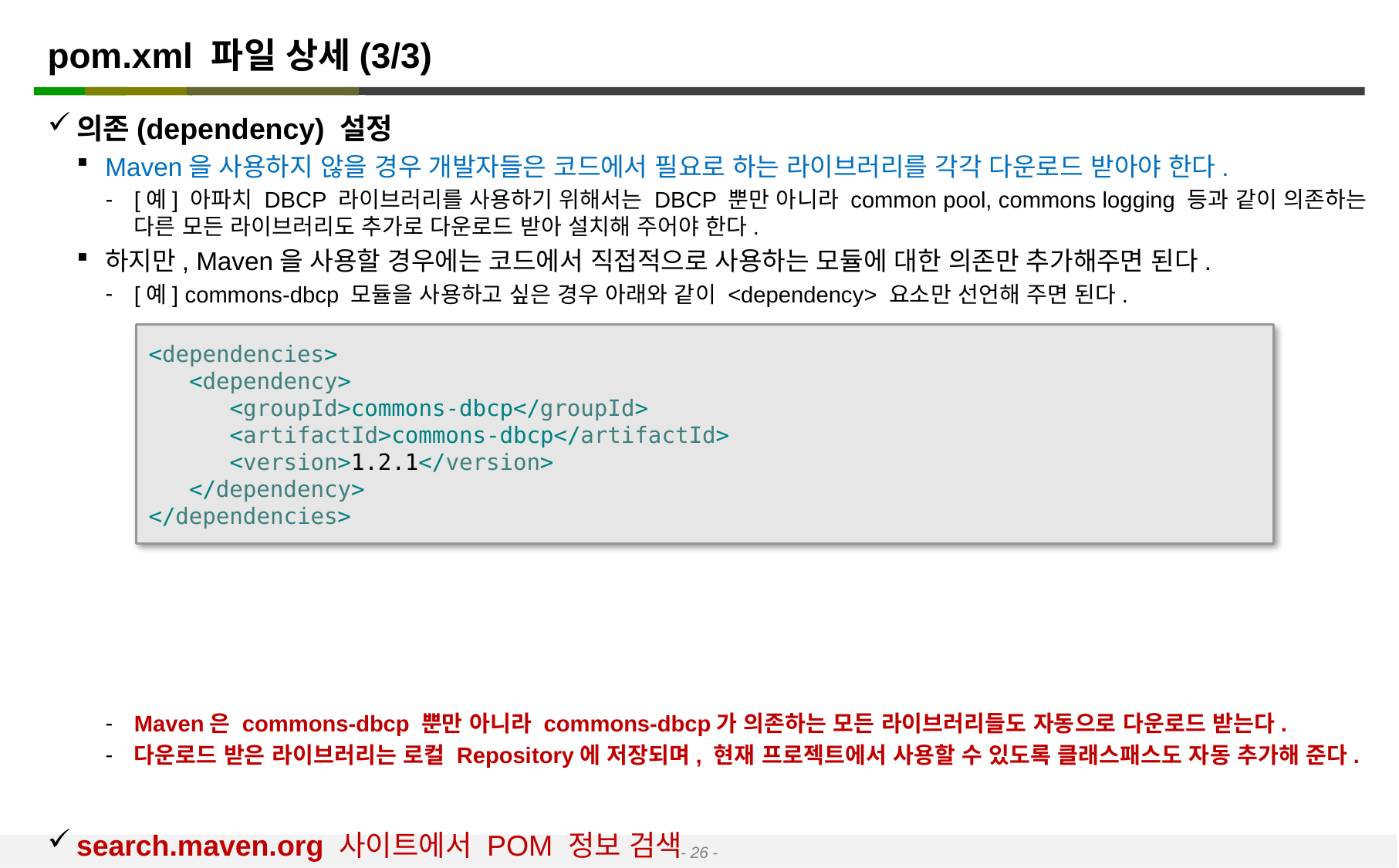

# pom.xml 파일 상세(3/3)
의존(dependency) 설정
Maven을 사용하지 않을 경우 개발자들은 코드에서 필요로 하는 라이브러리를 각각 다운로드 받아야 한다.
[예] 아파치 DBCP 라이브러리를 사용하기 위해서는 DBCP 뿐만 아니라 common pool, commons logging 등과 같이 의존하는 다른 모든 라이브러리도 추가로 다운로드 받아 설치해 주어야 한다.
하지만, Maven을 사용할 경우에는 코드에서 직접적으로 사용하는 모듈에 대한 의존만 추가해주면 된다.
[예] commons-dbcp 모듈을 사용하고 싶은 경우 아래와 같이 <dependency> 요소만 선언해 주면 된다.

Maven은 commons-dbcp 뿐만 아니라 commons-dbcp가 의존하는 모든 라이브러리들도 자동으로 다운로드 받는다.
다운로드 받은 라이브러리는 로컬 Repository에 저장되며, 현재 프로젝트에서 사용할 수 있도록 클래스패스도 자동 추가해 준다.

search.maven.org 사이트에서 POM 정보 검색
Maven 중앙(원격) 리포지토리에 등록된 POM 정보를 검색해주는 서비스를 제공해준다. 이 사이트를 통해서 추가할 라이브러리의 <dependency> 정보를 구할 수 있다.
<dependencies>
   <dependency>
      <groupId>commons-dbcp</groupId>
      <artifactId>commons-dbcp</artifactId>
      <version>1.2.1</version>
   </dependency>
</dependencies>